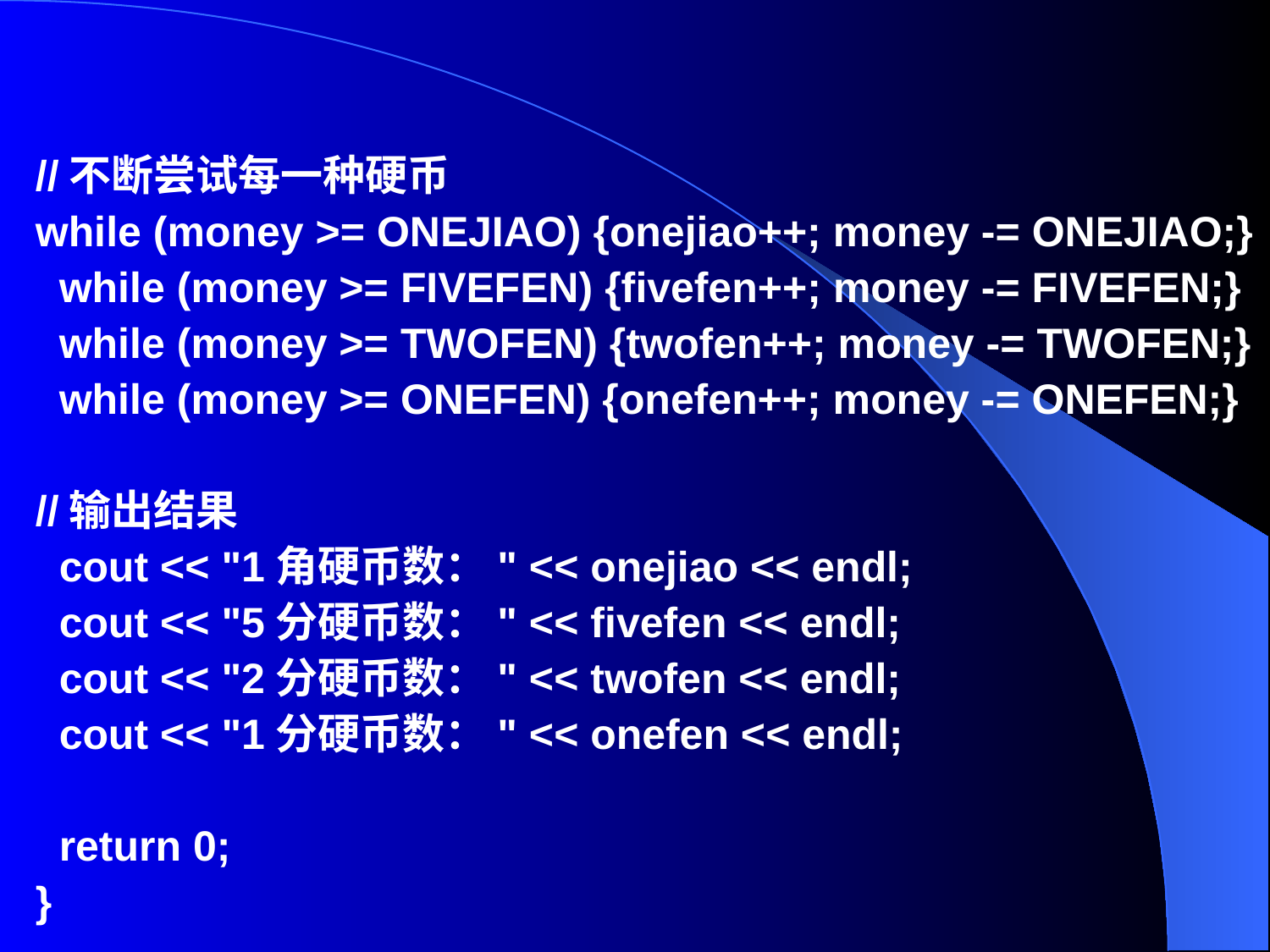

//不断尝试每一种硬币
while (money >= ONEJIAO) {onejiao++; money -= ONEJIAO;}
  while (money >= FIVEFEN) {fivefen++; money -= FIVEFEN;}
  while (money >= TWOFEN) {twofen++; money -= TWOFEN;}
  while (money >= ONEFEN) {onefen++; money -= ONEFEN;}

//输出结果
  cout << "1角硬币数：" << onejiao << endl;
  cout << "5分硬币数：" << fivefen << endl;
  cout << "2分硬币数：" << twofen << endl;
  cout << "1分硬币数：" << onefen << endl;

  return 0;
}